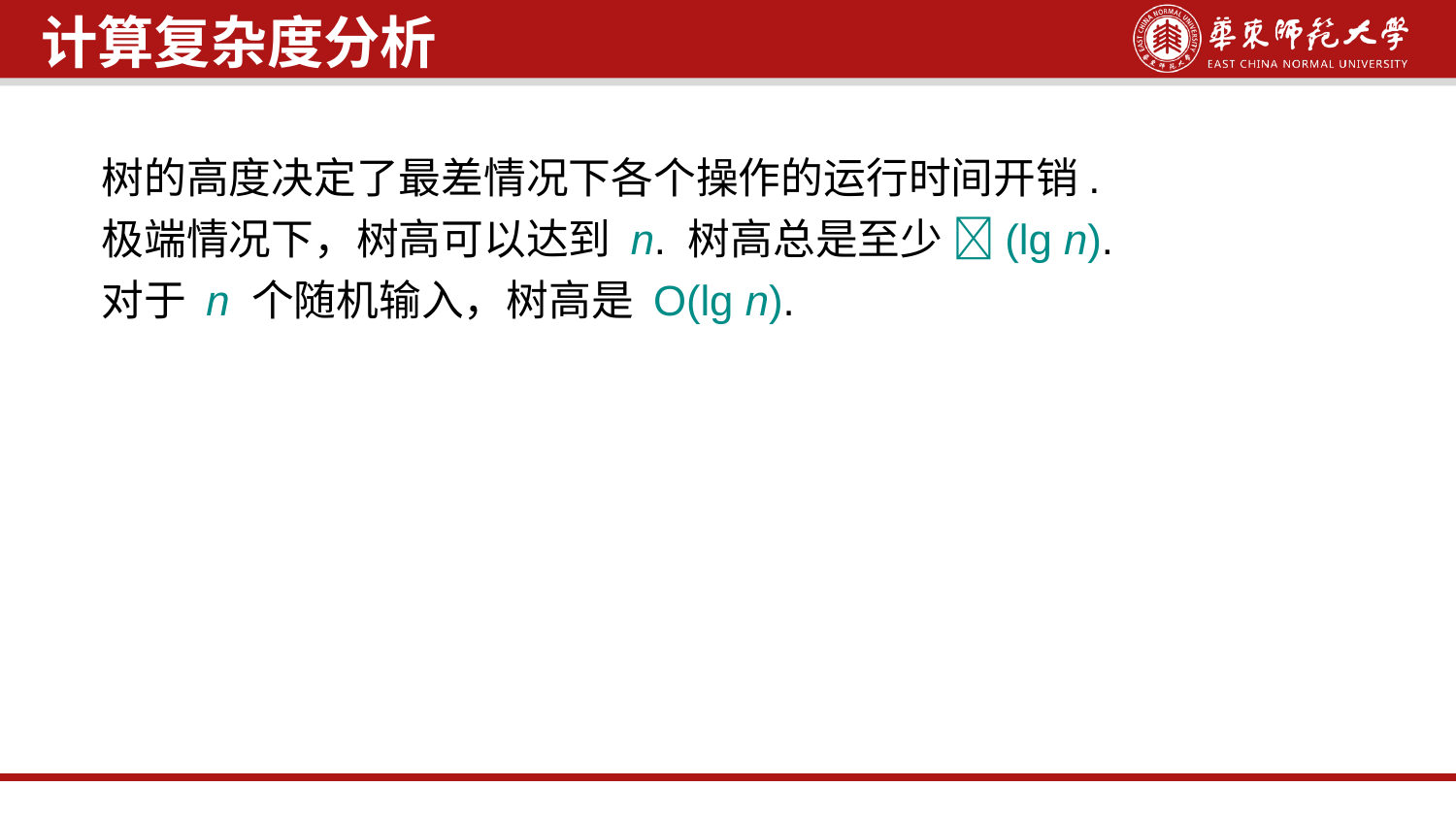

34
计算复杂度分析
树的高度决定了最差情况下各个操作的运行时间开销.
极端情况下，树高可以达到 n. 树高总是至少 Ω(lg n).
对于 n 个随机输入，树高是 O(lg n).